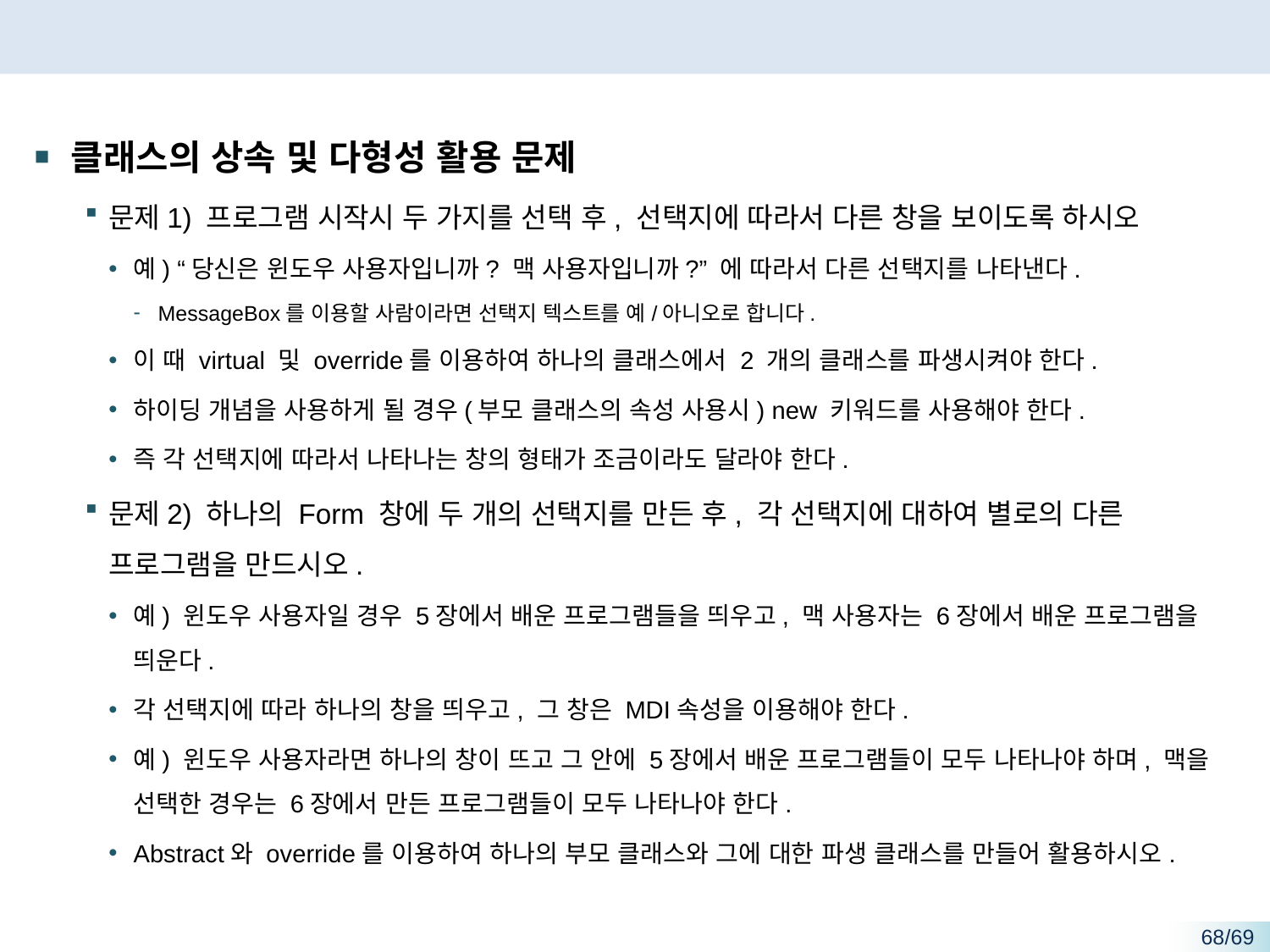

#
클래스의 상속 및 다형성 활용 문제
문제1) 프로그램 시작시 두 가지를 선택 후, 선택지에 따라서 다른 창을 보이도록 하시오
예) “당신은 윈도우 사용자입니까? 맥 사용자입니까?” 에 따라서 다른 선택지를 나타낸다.
MessageBox를 이용할 사람이라면 선택지 텍스트를 예/아니오로 합니다.
이 때 virtual 및 override를 이용하여 하나의 클래스에서 2 개의 클래스를 파생시켜야 한다.
하이딩 개념을 사용하게 될 경우(부모 클래스의 속성 사용시) new 키워드를 사용해야 한다.
즉 각 선택지에 따라서 나타나는 창의 형태가 조금이라도 달라야 한다.
문제2) 하나의 Form 창에 두 개의 선택지를 만든 후, 각 선택지에 대하여 별로의 다른 프로그램을 만드시오.
예) 윈도우 사용자일 경우 5장에서 배운 프로그램들을 띄우고, 맥 사용자는 6장에서 배운 프로그램을 띄운다.
각 선택지에 따라 하나의 창을 띄우고, 그 창은 MDI속성을 이용해야 한다.
예) 윈도우 사용자라면 하나의 창이 뜨고 그 안에 5장에서 배운 프로그램들이 모두 나타나야 하며, 맥을 선택한 경우는 6장에서 만든 프로그램들이 모두 나타나야 한다.
Abstract와 override를 이용하여 하나의 부모 클래스와 그에 대한 파생 클래스를 만들어 활용하시오.